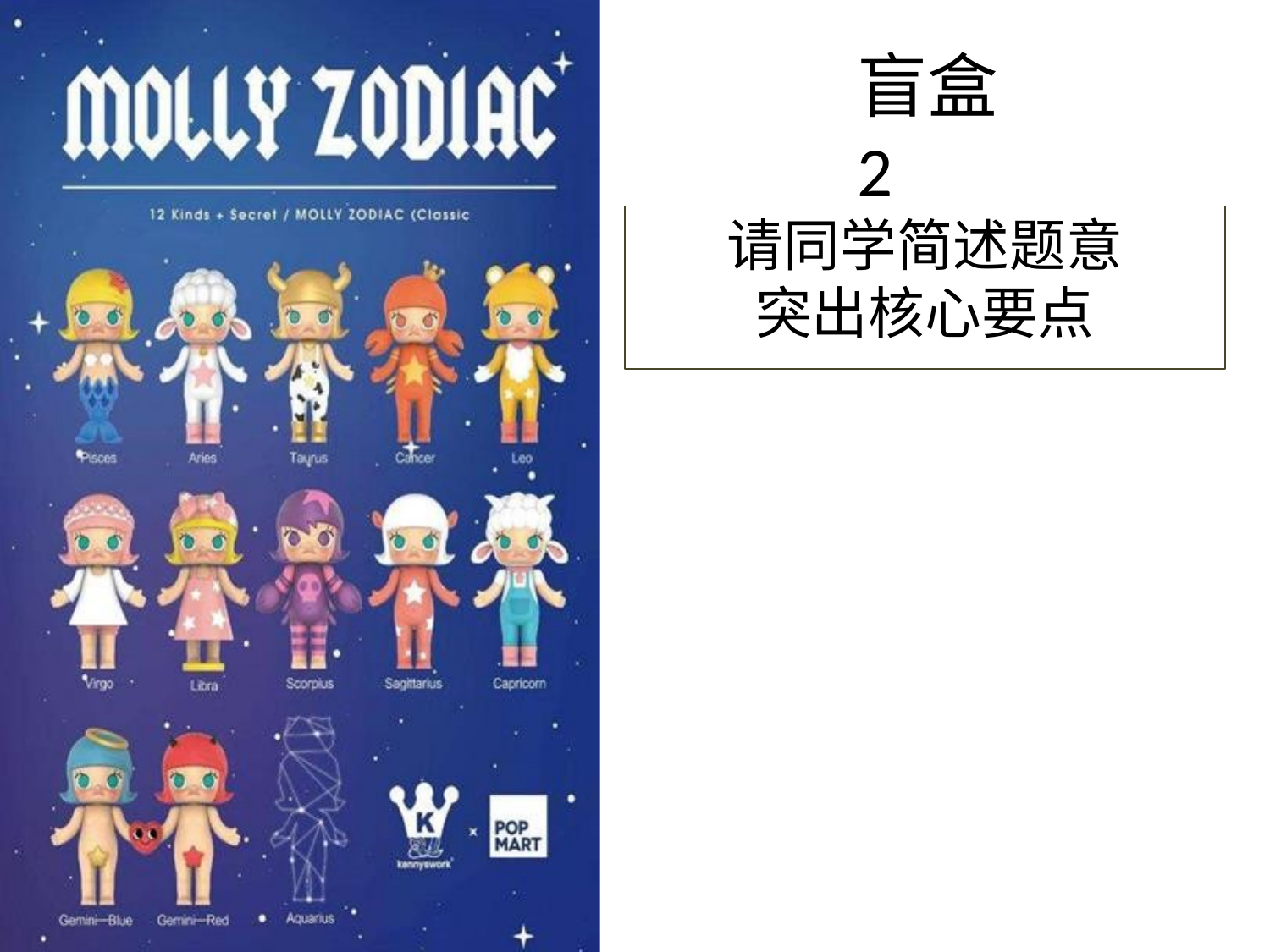

盲盒2
# 请同学简述题意 突出核心要点

抽奖共m种结果，每种结果概
率1/m。你要收集齐所有m种， 平均要买抽几次？

请同学包装成其他场景